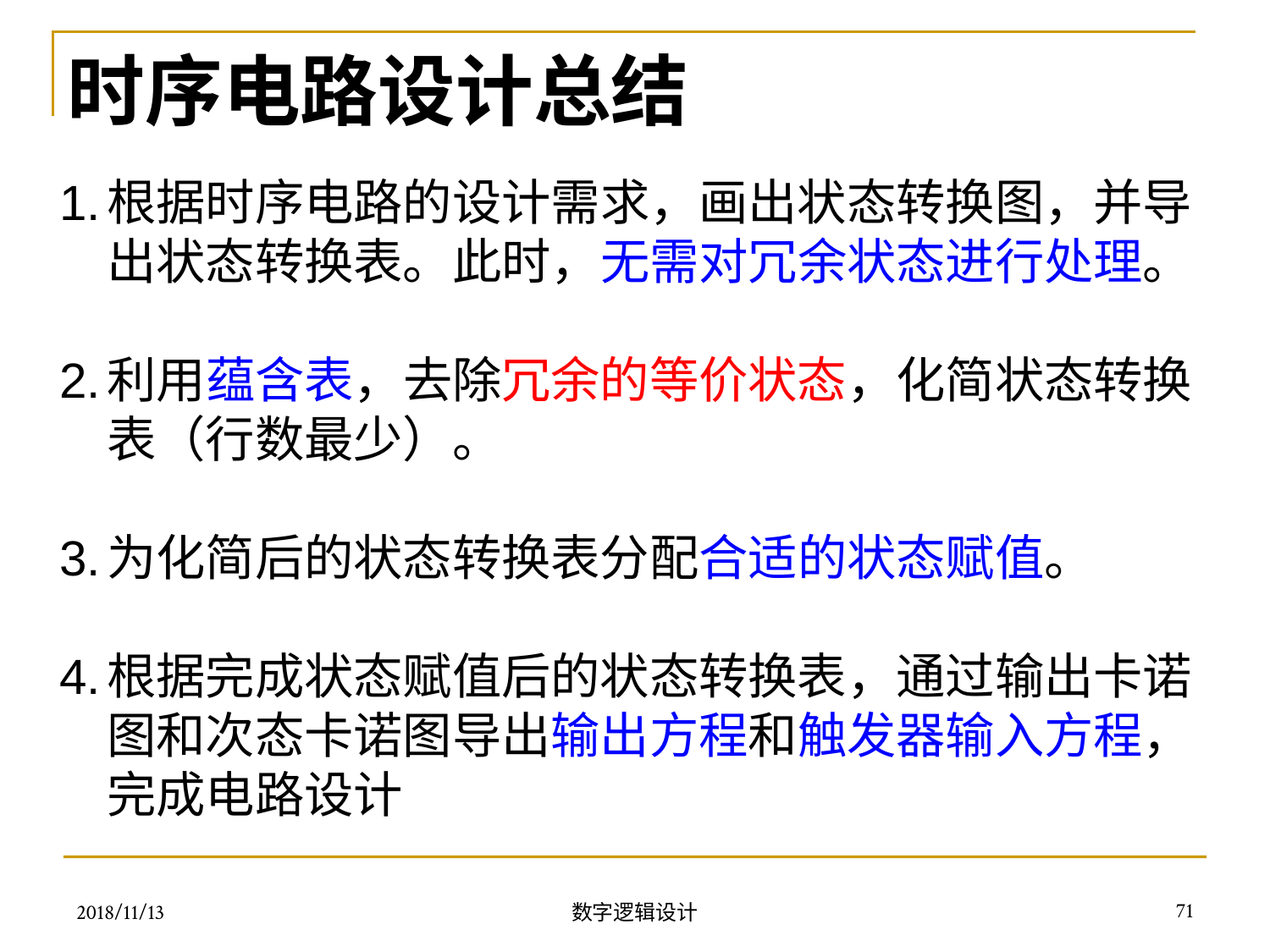

时序电路设计总结
根据时序电路的设计需求，画出状态转换图，并导出状态转换表。此时，无需对冗余状态进行处理。

利用蕴含表，去除冗余的等价状态，化简状态转换表（行数最少）。

为化简后的状态转换表分配合适的状态赋值。

根据完成状态赋值后的状态转换表，通过输出卡诺图和次态卡诺图导出输出方程和触发器输入方程，完成电路设计
2018/11/13
71
数字逻辑设计